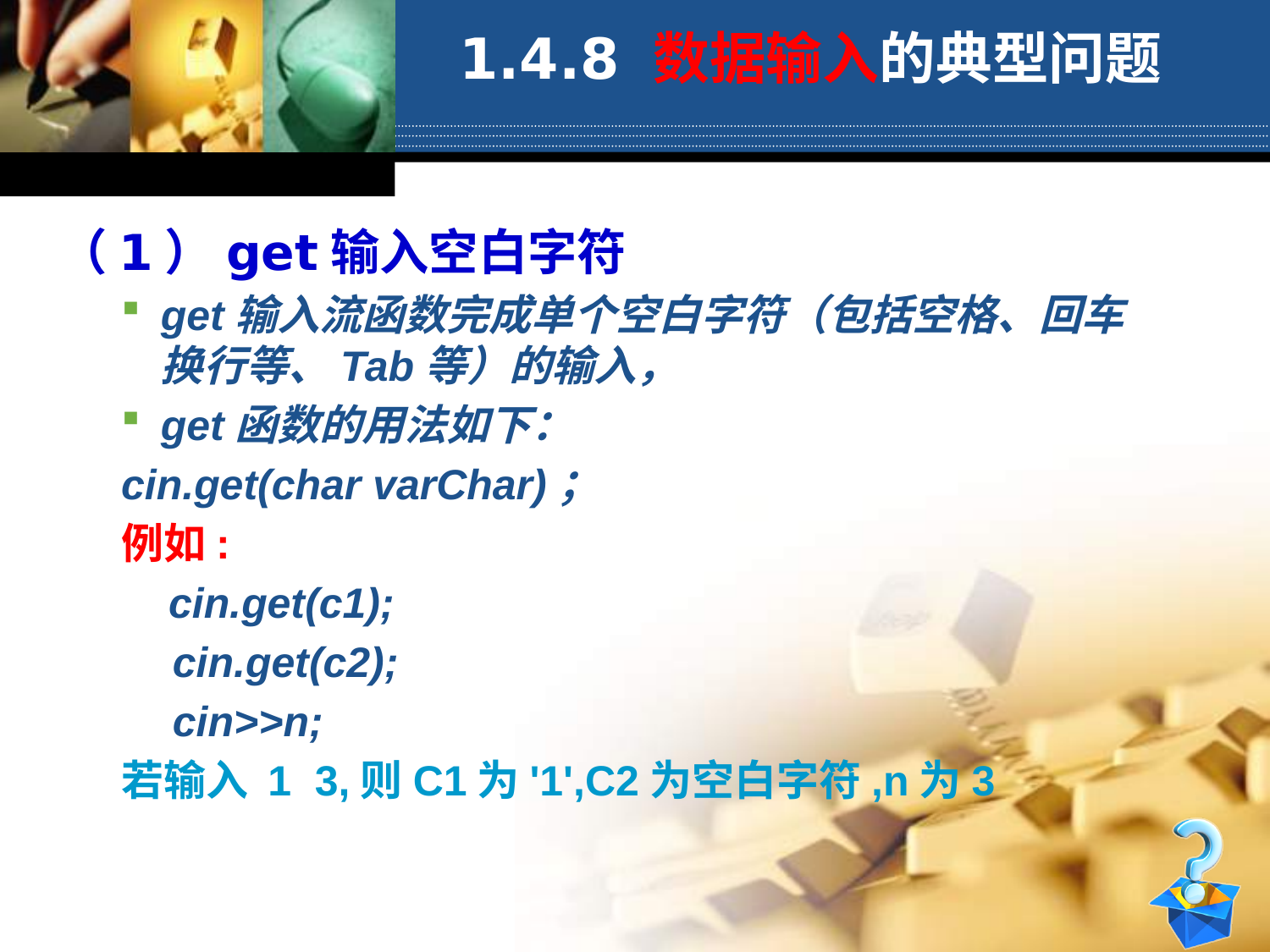

1.4.8 数据输入的典型问题
（1）get输入空白字符
get输入流函数完成单个空白字符（包括空格、回车换行等、Tab等）的输入，
get函数的用法如下：
cin.get(char varChar)；
例如:
    cin.get(c1);
  	 cin.get(c2);
 	 cin>>n;
若输入 1  3,则C1为'1',C2为空白字符,n为3